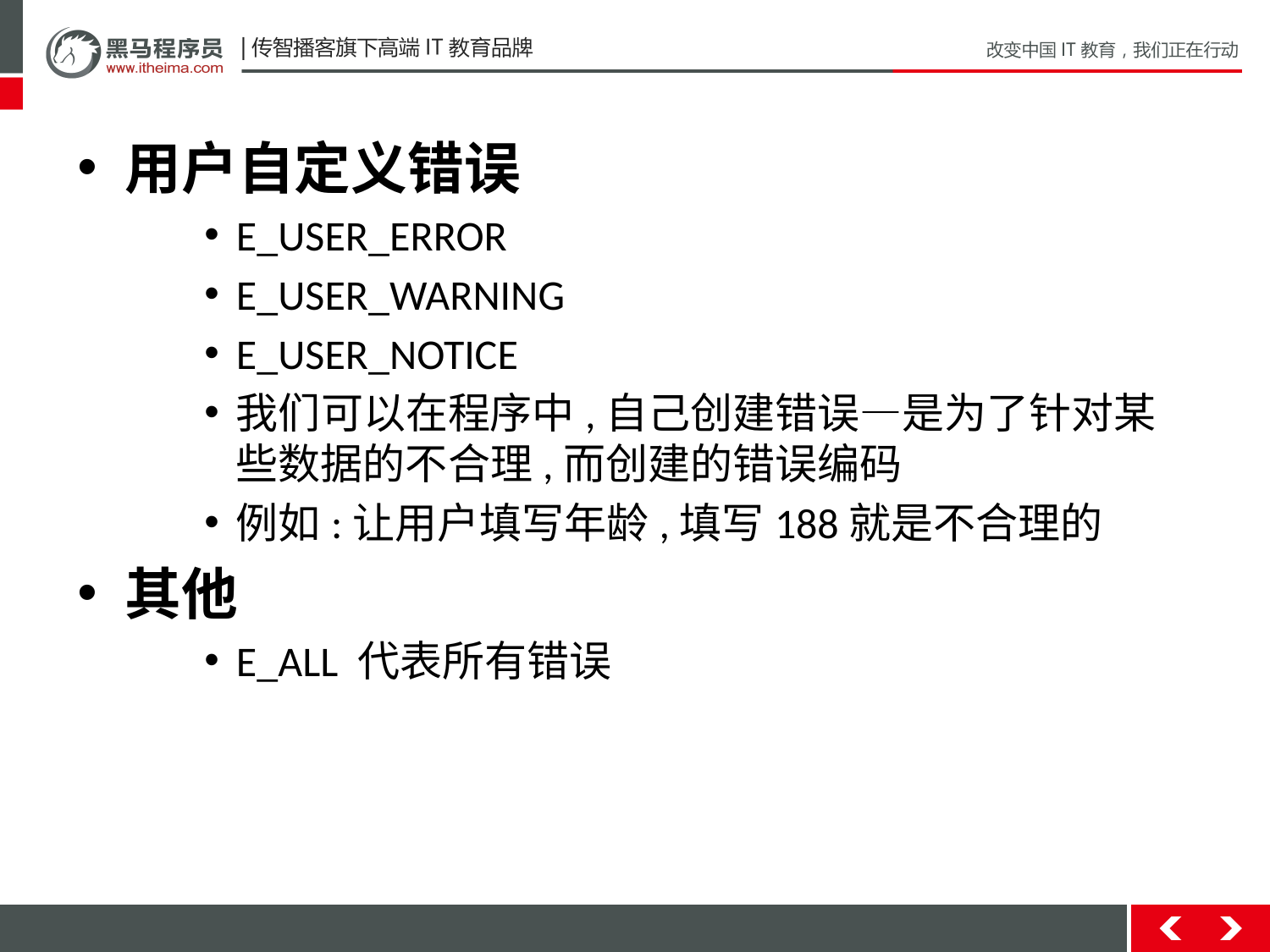

用户自定义错误
E_USER_ERROR
E_USER_WARNING
E_USER_NOTICE
我们可以在程序中,自己创建错误—是为了针对某些数据的不合理,而创建的错误编码
例如:让用户填写年龄,填写188就是不合理的
其他
E_ALL 代表所有错误